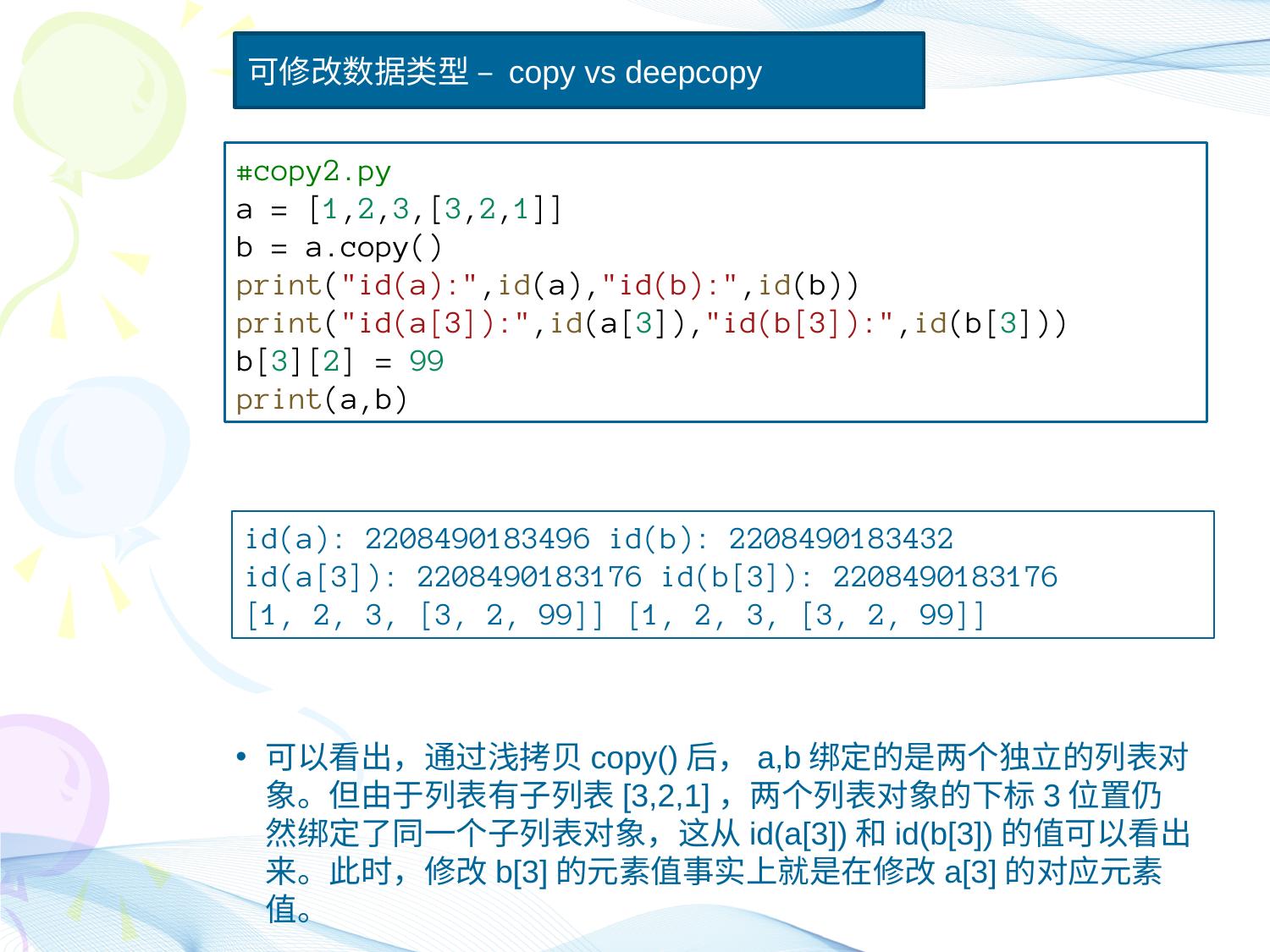

可修改数据类型 – copy vs deepcopy
#copy2.py
a = [1,2,3,[3,2,1]]
b = a.copy()
print("id(a):",id(a),"id(b):",id(b))
print("id(a[3]):",id(a[3]),"id(b[3]):",id(b[3]))
b[3][2] = 99
print(a,b)
id(a): 2208490183496 id(b): 2208490183432
id(a[3]): 2208490183176 id(b[3]): 2208490183176
[1, 2, 3, [3, 2, 99]] [1, 2, 3, [3, 2, 99]]
可以看出，通过浅拷贝copy()后，a,b绑定的是两个独立的列表对象。但由于列表有子列表[3,2,1]，两个列表对象的下标3位置仍然绑定了同一个子列表对象，这从id(a[3])和id(b[3])的值可以看出来。此时，修改b[3]的元素值事实上就是在修改a[3]的对应元素值。
30